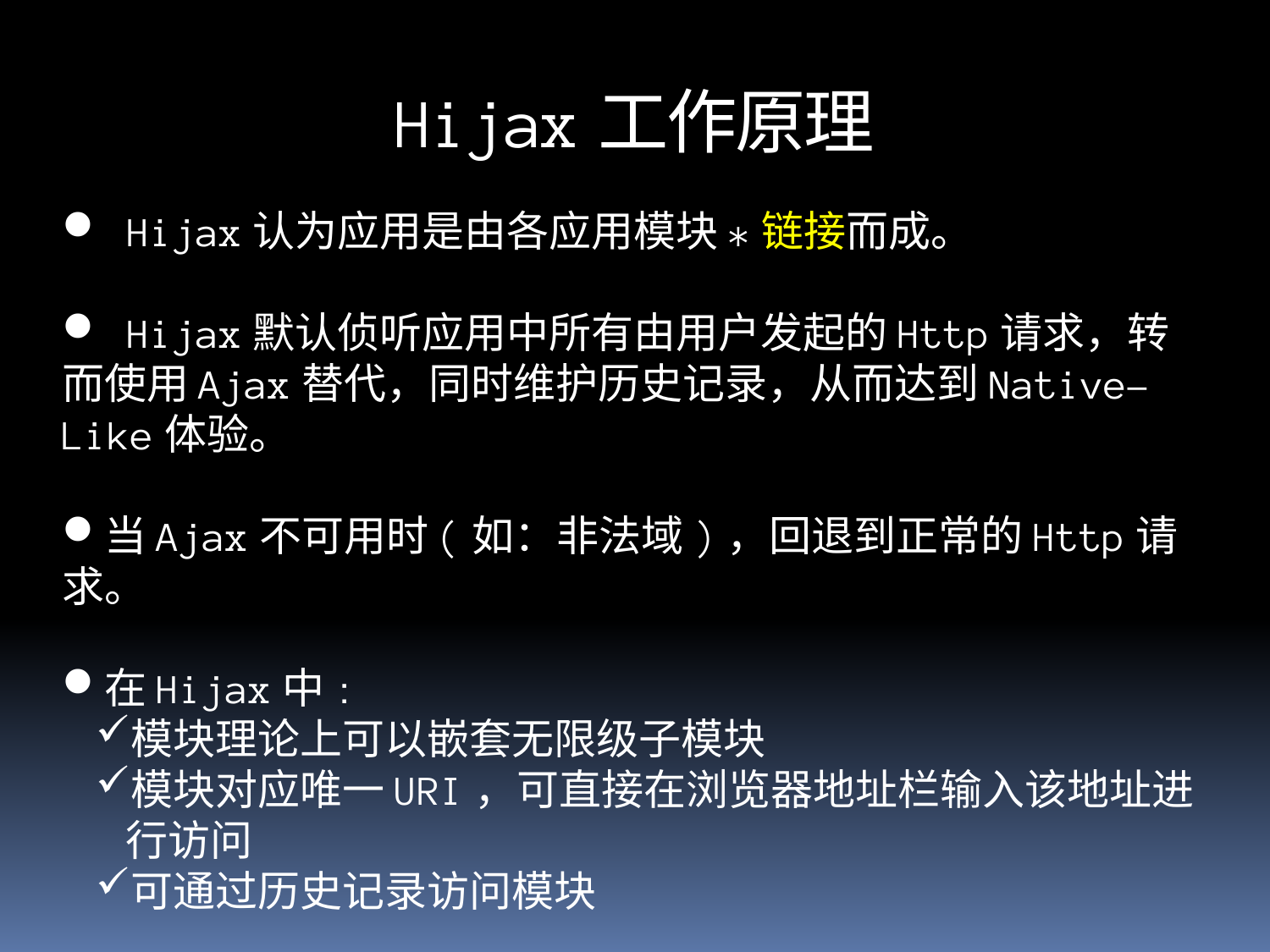

# Hijax工作原理
 Hijax认为应用是由各应用模块*链接而成。

 Hijax默认侦听应用中所有由用户发起的Http请求，转而使用Ajax替代，同时维护历史记录，从而达到Native-Like体验。

当Ajax不可用时(如：非法域)，回退到正常的Http请求。

在Hijax中:
模块理论上可以嵌套无限级子模块
模块对应唯一URI，可直接在浏览器地址栏输入该地址进行访问
可通过历史记录访问模块

* 模块: Module